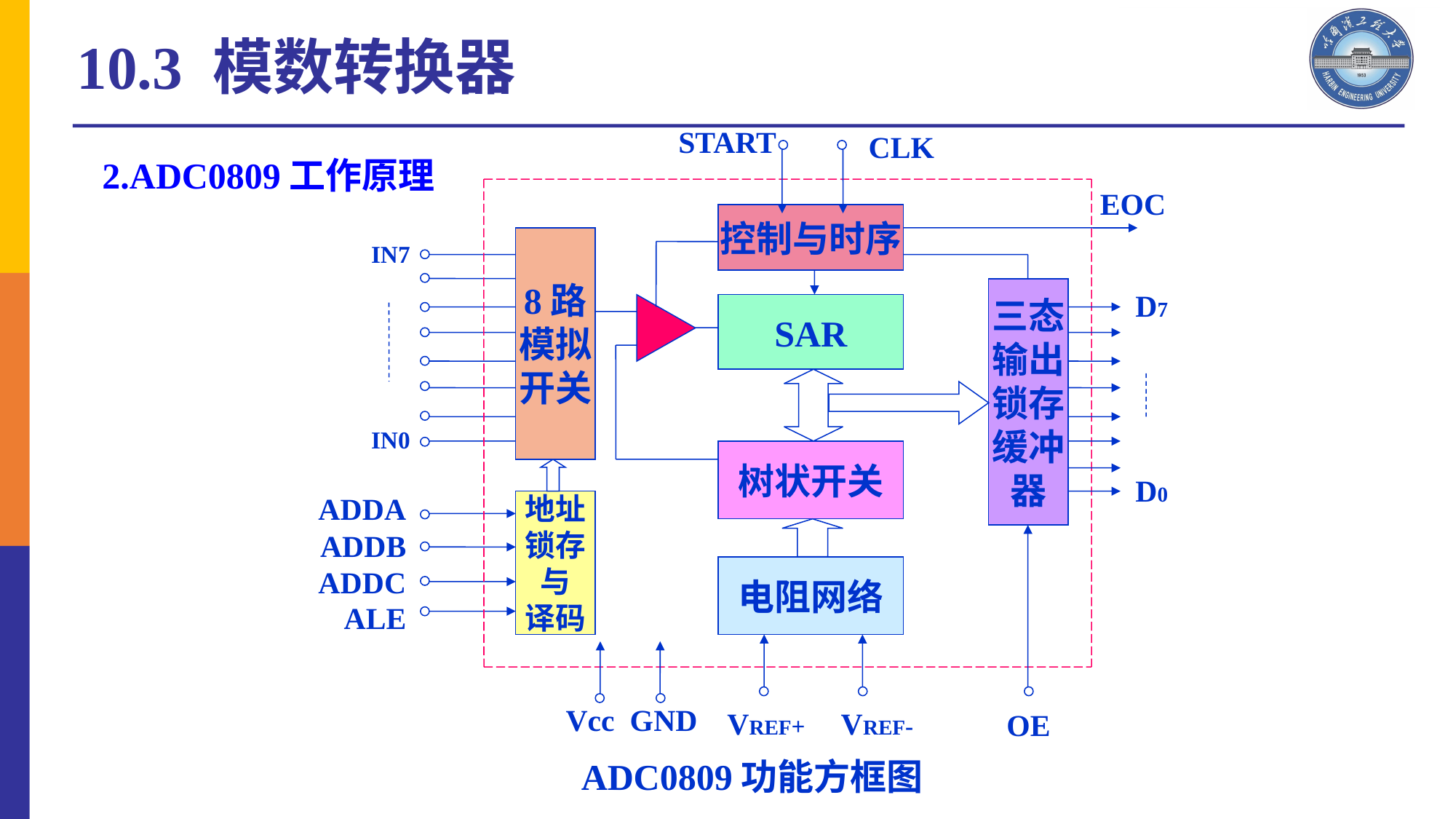

10.3 模数转换器
START
CLK

EOC

控制与时序
8路
模拟
开关

IN7

三态
输出
锁存
缓冲
器
D7
SAR

IN0

树状开关

D0

ADDA
ADDB
ADDC
ALE
地址
锁存
与
译码

电阻网络

Vcc  GND
VREF+
VREF-
OE
ADC0809功能方框图
2.ADC0809工作原理